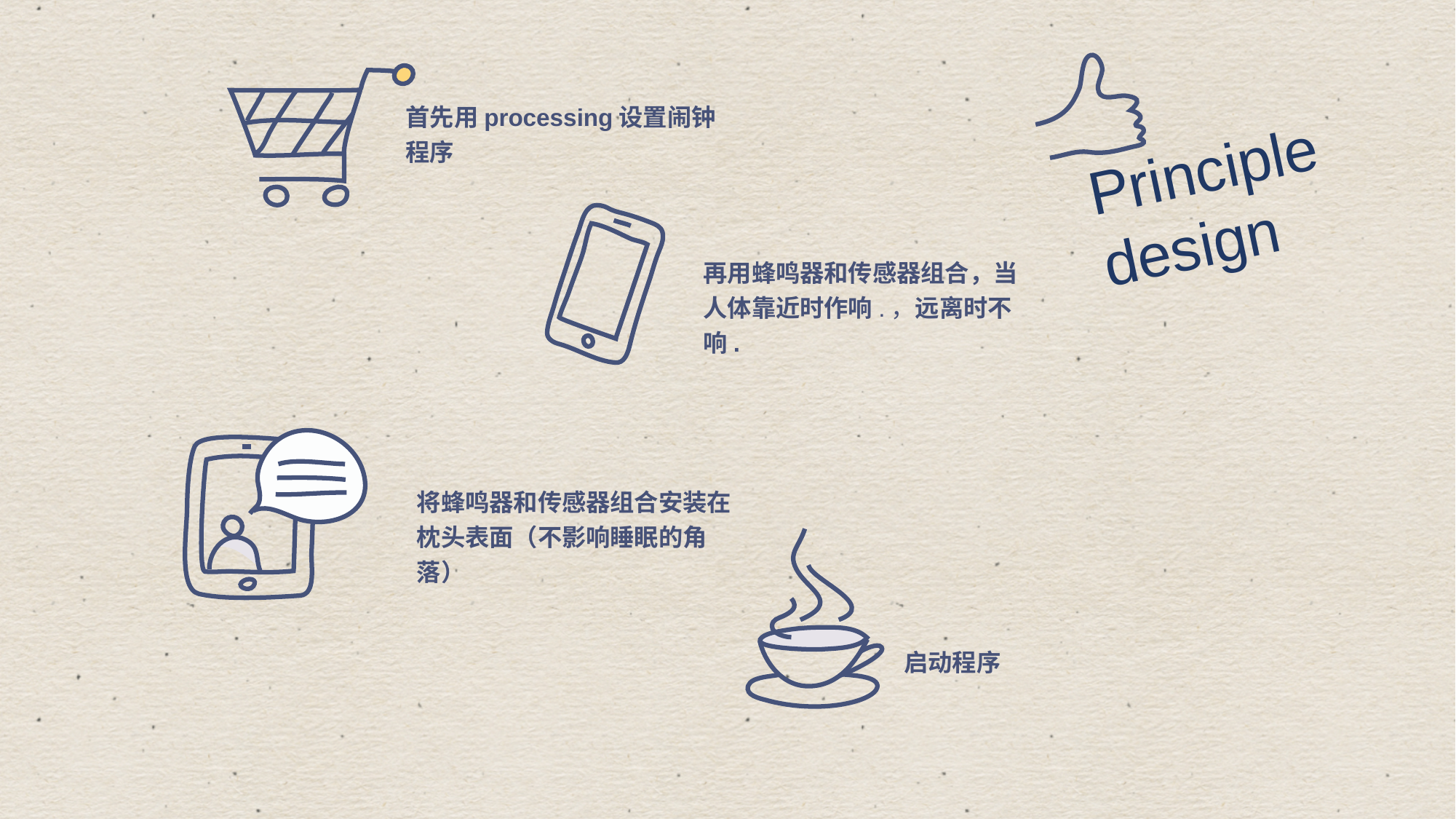

首先用processing设置闹钟程序
Principle design

再用蜂鸣器和传感器组合，当人体靠近时作响.，远离时不响.

将蜂鸣器和传感器组合安装在枕头表面（不影响睡眠的角落）

启动程序